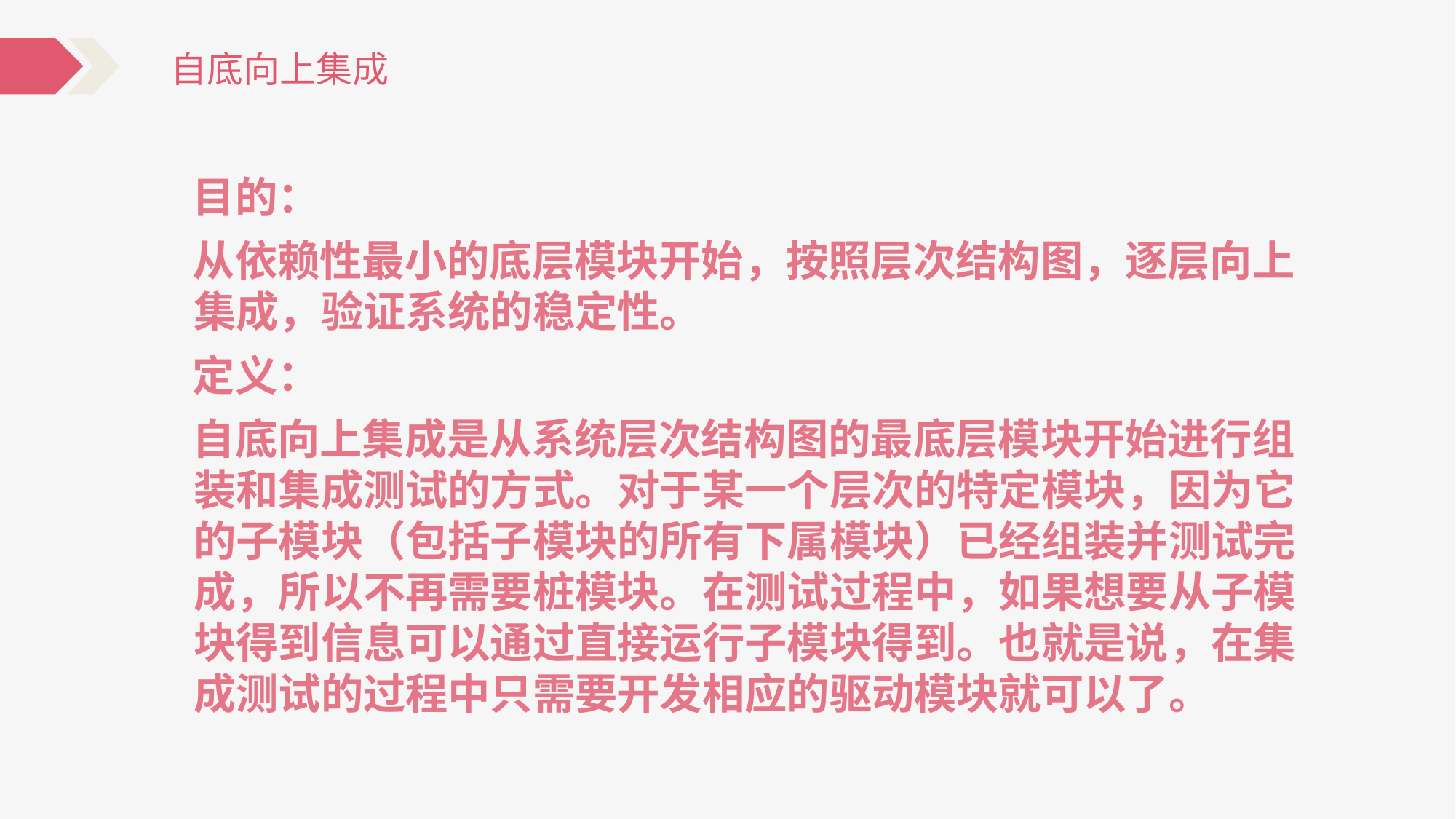

自底向上集成
目的：
从依赖性最小的底层模块开始，按照层次结构图，逐层向上集成，验证系统的稳定性。
定义：
自底向上集成是从系统层次结构图的最底层模块开始进行组装和集成测试的方式。对于某一个层次的特定模块，因为它的子模块（包括子模块的所有下属模块）已经组装并测试完成，所以不再需要桩模块。在测试过程中，如果想要从子模块得到信息可以通过直接运行子模块得到。也就是说，在集成测试的过程中只需要开发相应的驱动模块就可以了。